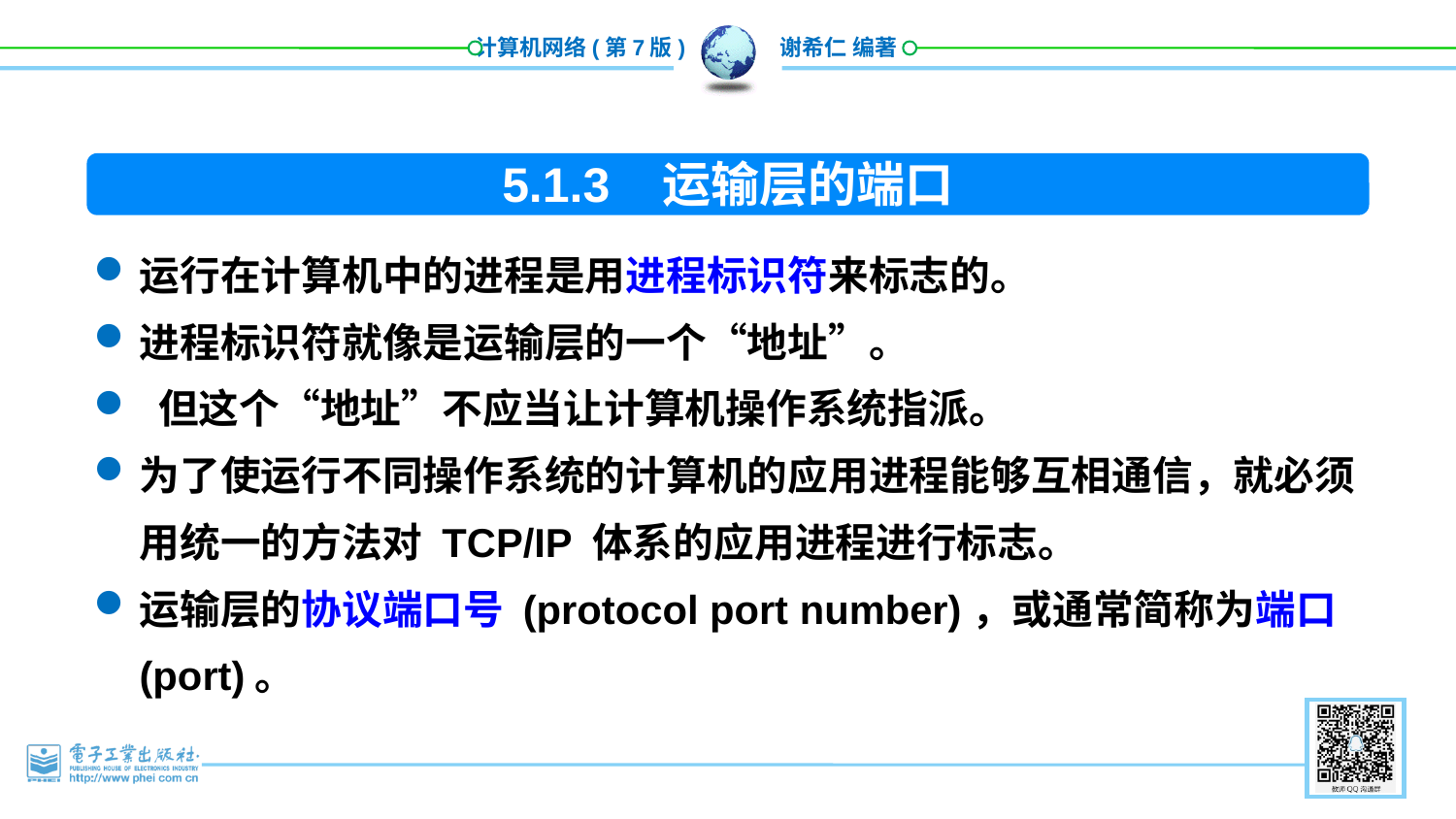

5.1.3   运输层的端口

运行在计算机中的进程是用进程标识符来标志的。
进程标识符就像是运输层的一个“地址”。
 但这个“地址”不应当让计算机操作系统指派。
为了使运行不同操作系统的计算机的应用进程能够互相通信，就必须用统一的方法对 TCP/IP 体系的应用进程进行标志。
运输层的协议端口号 (protocol port number)，或通常简称为端口 (port)。